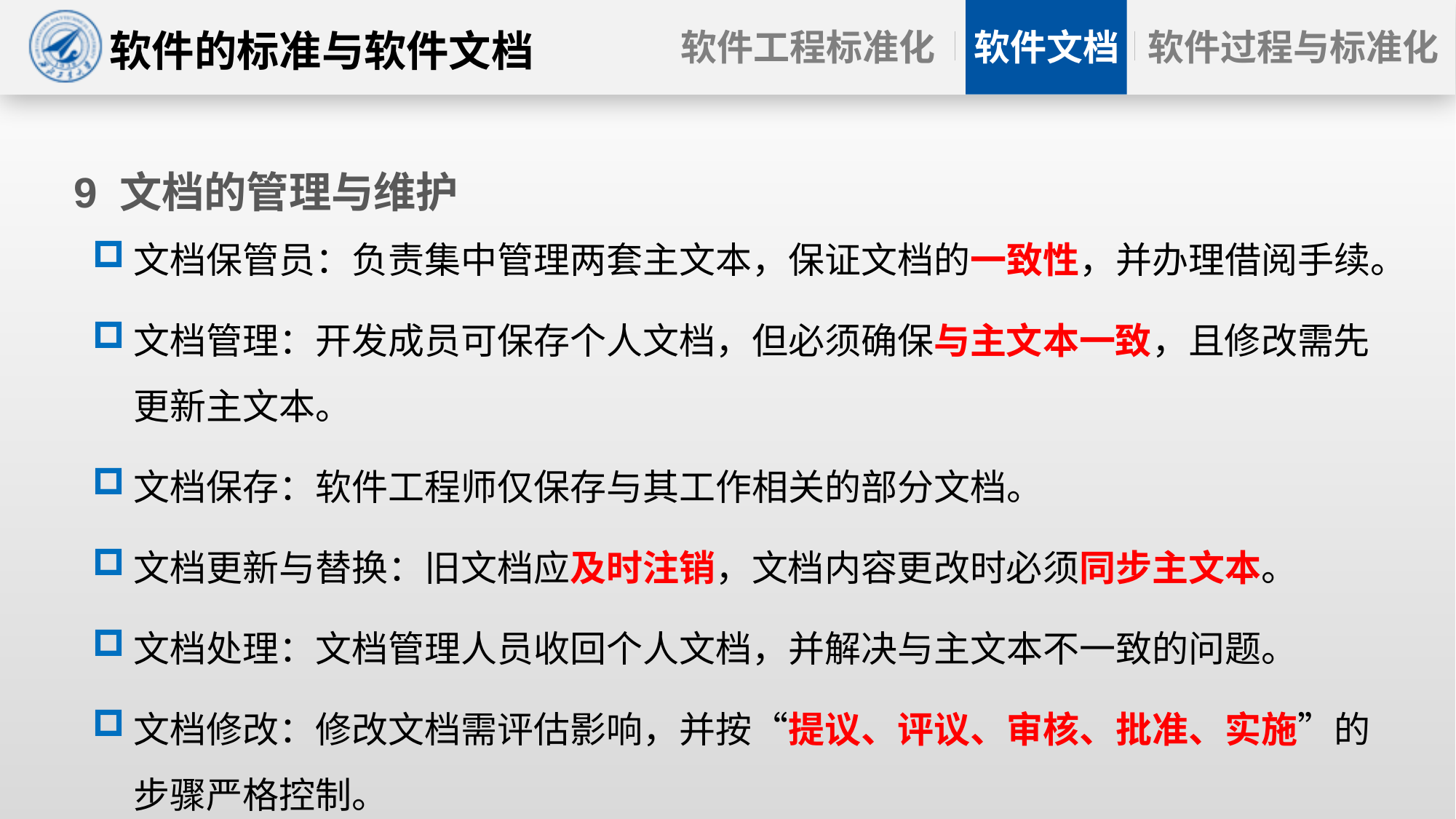

# 9 文档的管理与维护
文档保管员：负责集中管理两套主文本，保证文档的一致性，并办理借阅手续。
文档管理：开发成员可保存个人文档，但必须确保与主文本一致，且修改需先更新主文本。
文档保存：软件工程师仅保存与其工作相关的部分文档。
文档更新与替换：旧文档应及时注销，文档内容更改时必须同步主文本。
文档处理：文档管理人员收回个人文档，并解决与主文本不一致的问题。
文档修改：修改文档需评估影响，并按“提议、评议、审核、批准、实施”的步骤严格控制。